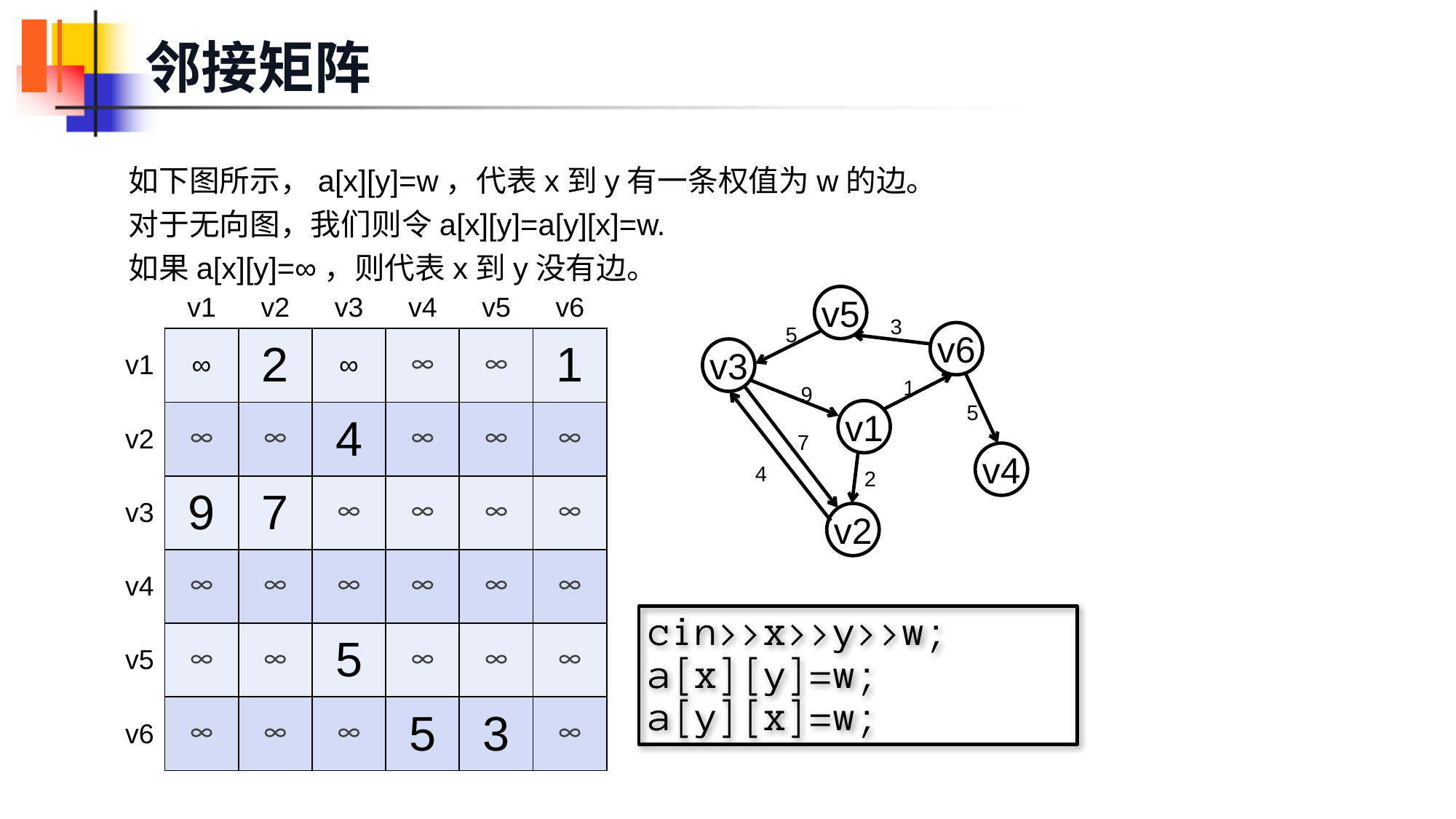

邻接矩阵

     如下图所示，a[x][y]=w，代表x到y有一条权值为w的边。
     对于无向图，我们则令a[x][y]=a[y][x]=w.
     如果a[x][y]=∞，则代表x到y没有边。
|  | v1 | v2 | v3 | v4 | v5 | v6 |
| --- | --- | --- | --- | --- | --- | --- |
| v1 | ∞ | 2 | ∞ | ∞ | ∞ | 1 |
| v2 | ∞ | ∞ | 4 | ∞ | ∞ | ∞ |
| v3 | 9 | 7 | ∞ | ∞ | ∞ | ∞ |
| v4 | ∞ | ∞ | ∞ | ∞ | ∞ | ∞ |
| v5 | ∞ | ∞ | 5 | ∞ | ∞ | ∞ |
| v6 | ∞ | ∞ | ∞ | 5 | 3 | ∞ |
v5
3
5
v6

v3
1
9

5

v1
7
v4
4
2

v2
cin>>x>>y>>w;
a[x][y]=w;
a[y][x]=w;